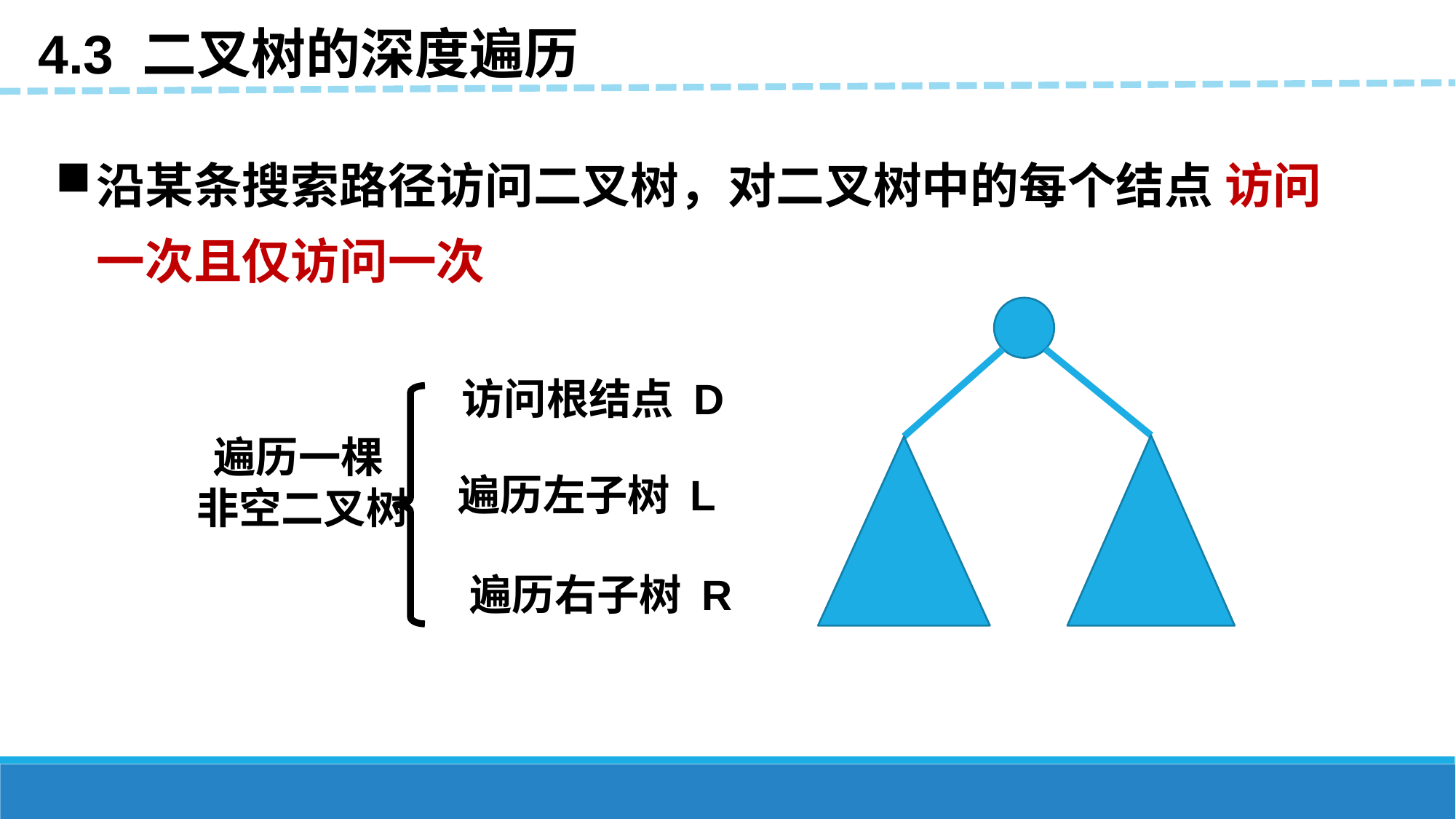

4.3 二叉树的深度遍历
沿某条搜索路径访问二叉树，对二叉树中的每个结点 访问一次且仅访问一次

访问根结点 D

 遍历一棵
非空二叉树
遍历左子树 L
遍历右子树 R